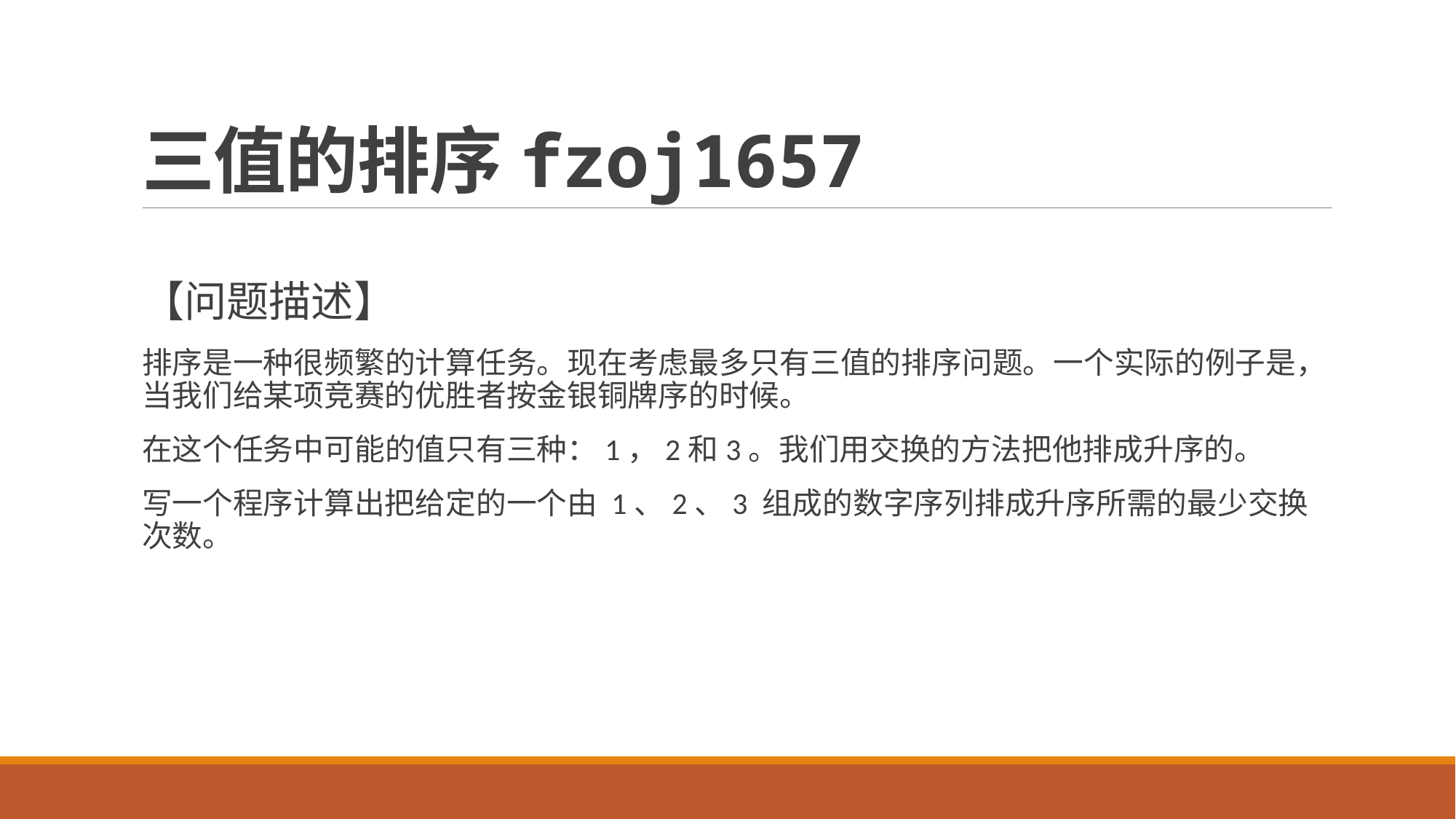

# 三值的排序fzoj1657
【问题描述】
排序是一种很频繁的计算任务。现在考虑最多只有三值的排序问题。一个实际的例子是，当我们给某项竞赛的优胜者按金银铜牌序的时候。
在这个任务中可能的值只有三种：1，2和3。我们用交换的方法把他排成升序的。
写一个程序计算出把给定的一个由 1、2、3 组成的数字序列排成升序所需的最少交换次数。